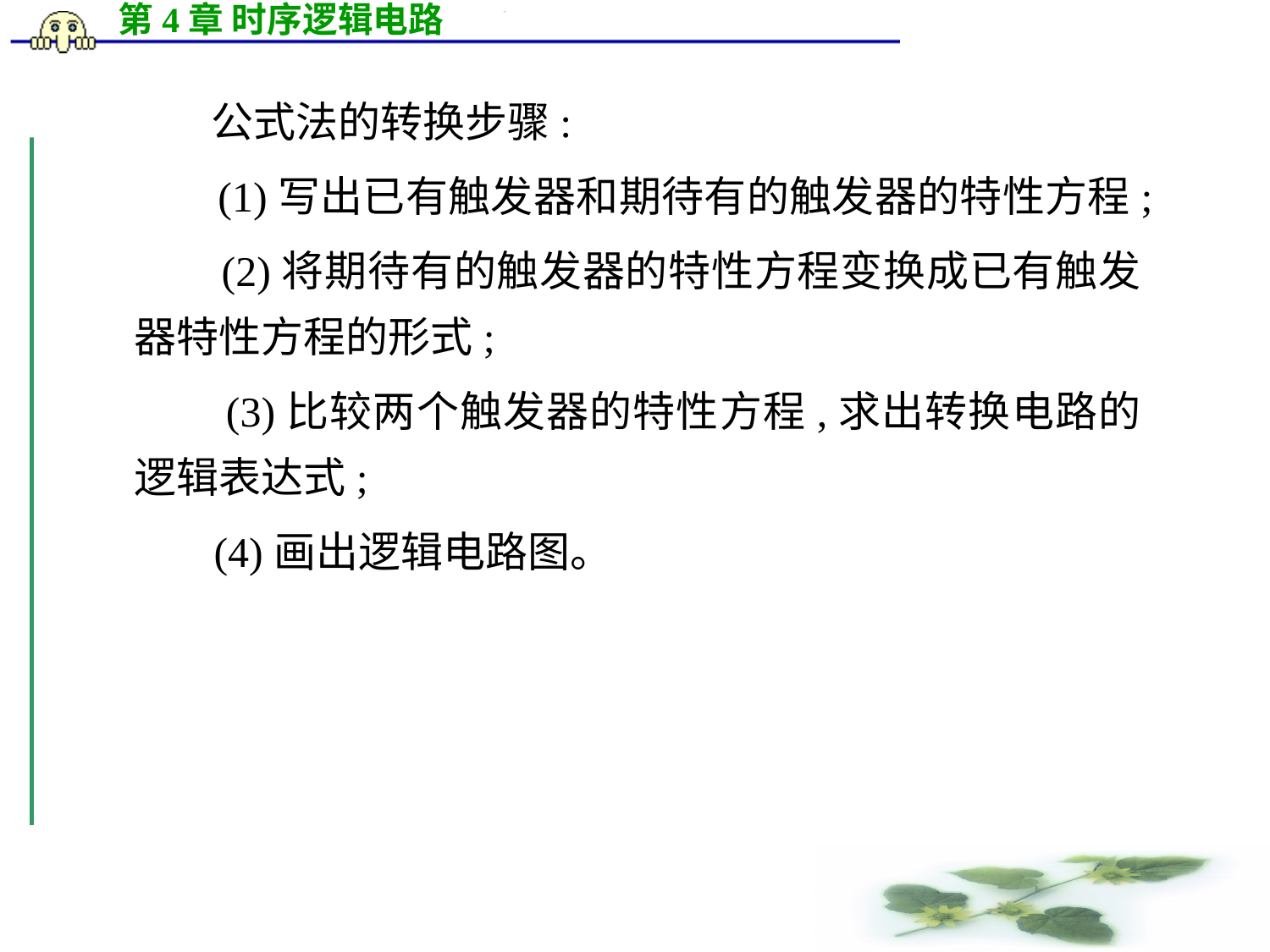

公式法的转换步骤:
            (1)写出已有触发器和期待有的触发器的特性方程;
            (2)将期待有的触发器的特性方程变换成已有触发器特性方程的形式;
            (3)比较两个触发器的特性方程,求出转换电路的逻辑表达式;
            (4)画出逻辑电路图。